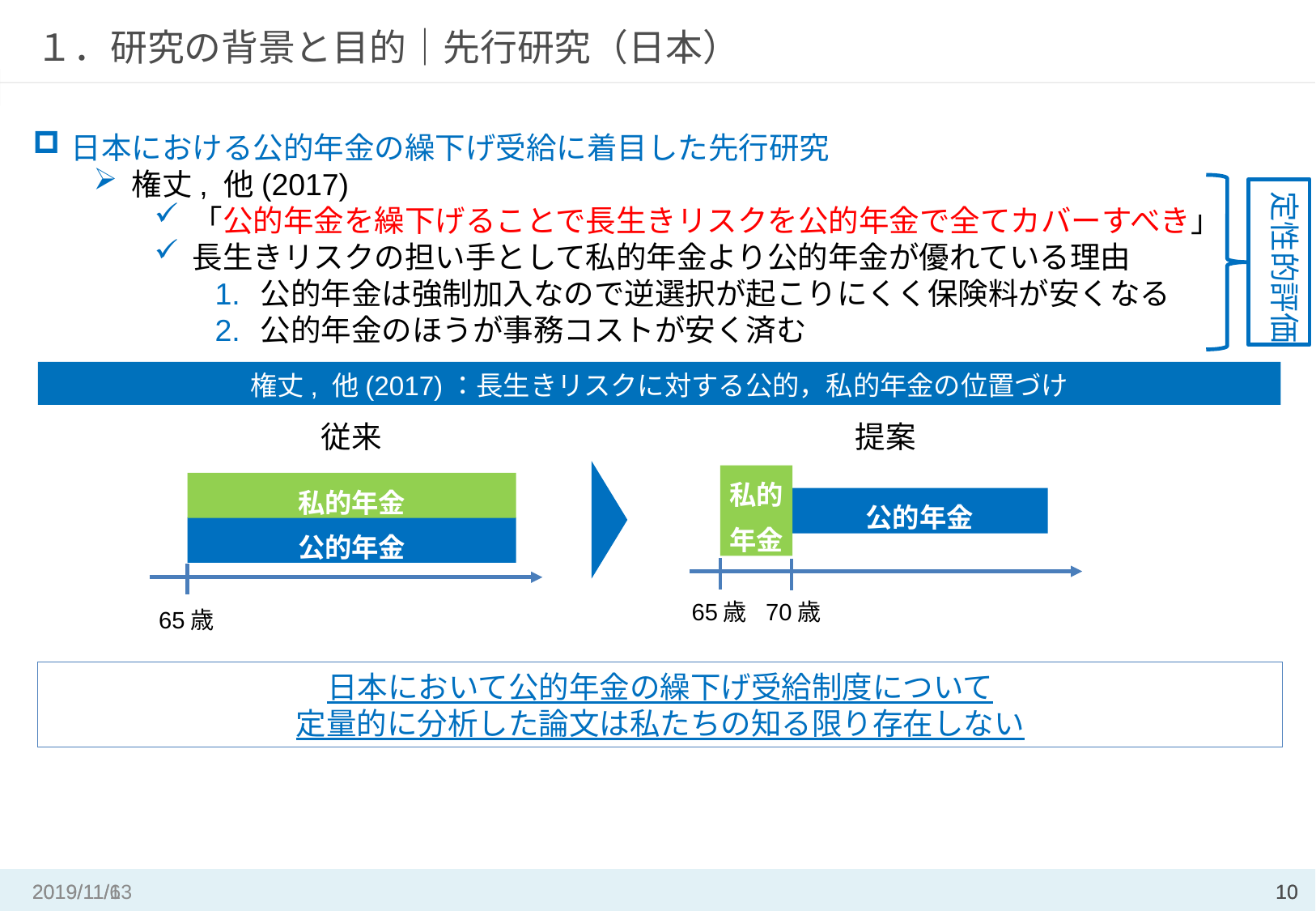

# １．研究の背景と目的｜先行研究（日本）
日本における公的年金の繰下げ受給に着目した先行研究
権丈, 他(2017)
「公的年金を繰下げることで長生きリスクを公的年金で全てカバーすべき」
長生きリスクの担い手として私的年金より公的年金が優れている理由
公的年金は強制加入なので逆選択が起こりにくく保険料が安くなる
公的年金のほうが事務コストが安く済む

定性的評価
権丈, 他(2017)：長生きリスクに対する公的，私的年金の位置づけ
提案
公的年金
私的年金
70歳
65歳
従来
私的年金
公的年金
65歳

日本において公的年金の繰下げ受給制度について
定量的に分析した論文は私たちの知る限り存在しない

2019/11/13
2019/11/6
10
10